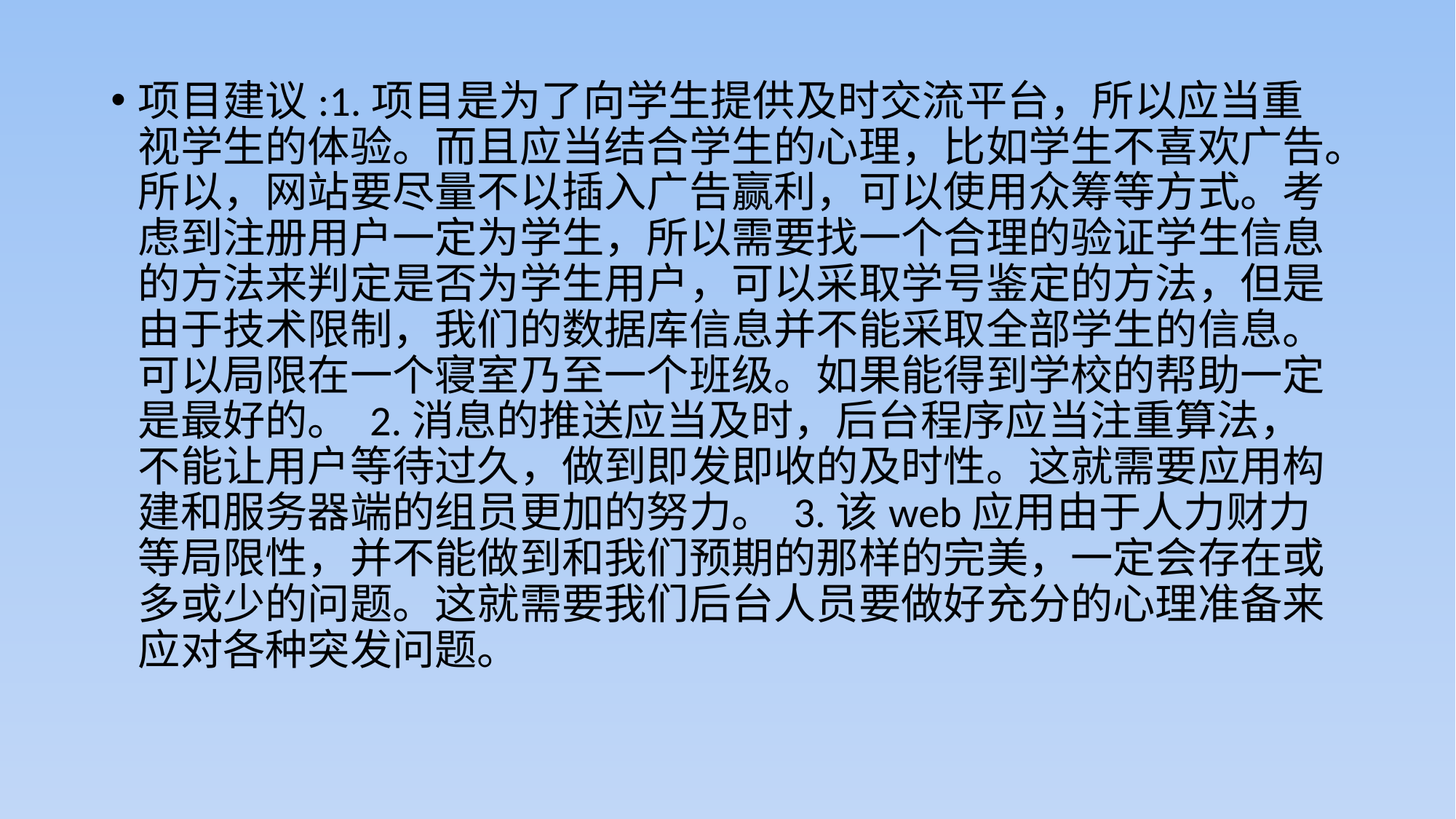

项目建议:1.项目是为了向学生提供及时交流平台，所以应当重视学生的体验。而且应当结合学生的心理，比如学生不喜欢广告。所以，网站要尽量不以插入广告赢利，可以使用众筹等方式。考虑到注册用户一定为学生，所以需要找一个合理的验证学生信息的方法来判定是否为学生用户，可以采取学号鉴定的方法，但是由于技术限制，我们的数据库信息并不能采取全部学生的信息。可以局限在一个寝室乃至一个班级。如果能得到学校的帮助一定是最好的。 2.消息的推送应当及时，后台程序应当注重算法，不能让用户等待过久，做到即发即收的及时性。这就需要应用构建和服务器端的组员更加的努力。 3.该web应用由于人力财力等局限性，并不能做到和我们预期的那样的完美，一定会存在或多或少的问题。这就需要我们后台人员要做好充分的心理准备来应对各种突发问题。